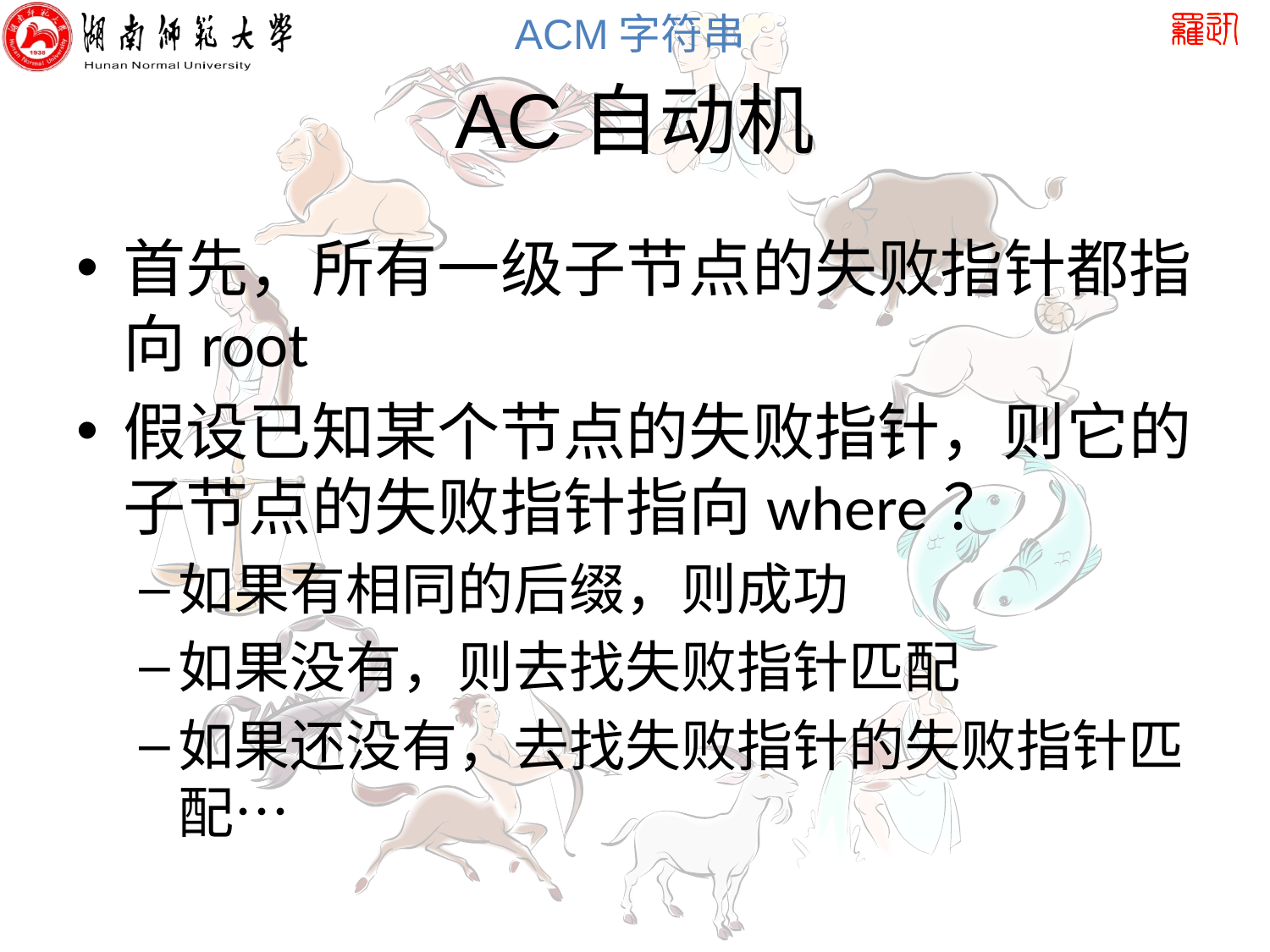

# AC自动机
首先，所有一级子节点的失败指针都指向root
假设已知某个节点的失败指针，则它的子节点的失败指针指向where？
如果有相同的后缀，则成功
如果没有，则去找失败指针匹配
如果还没有，去找失败指针的失败指针匹配…